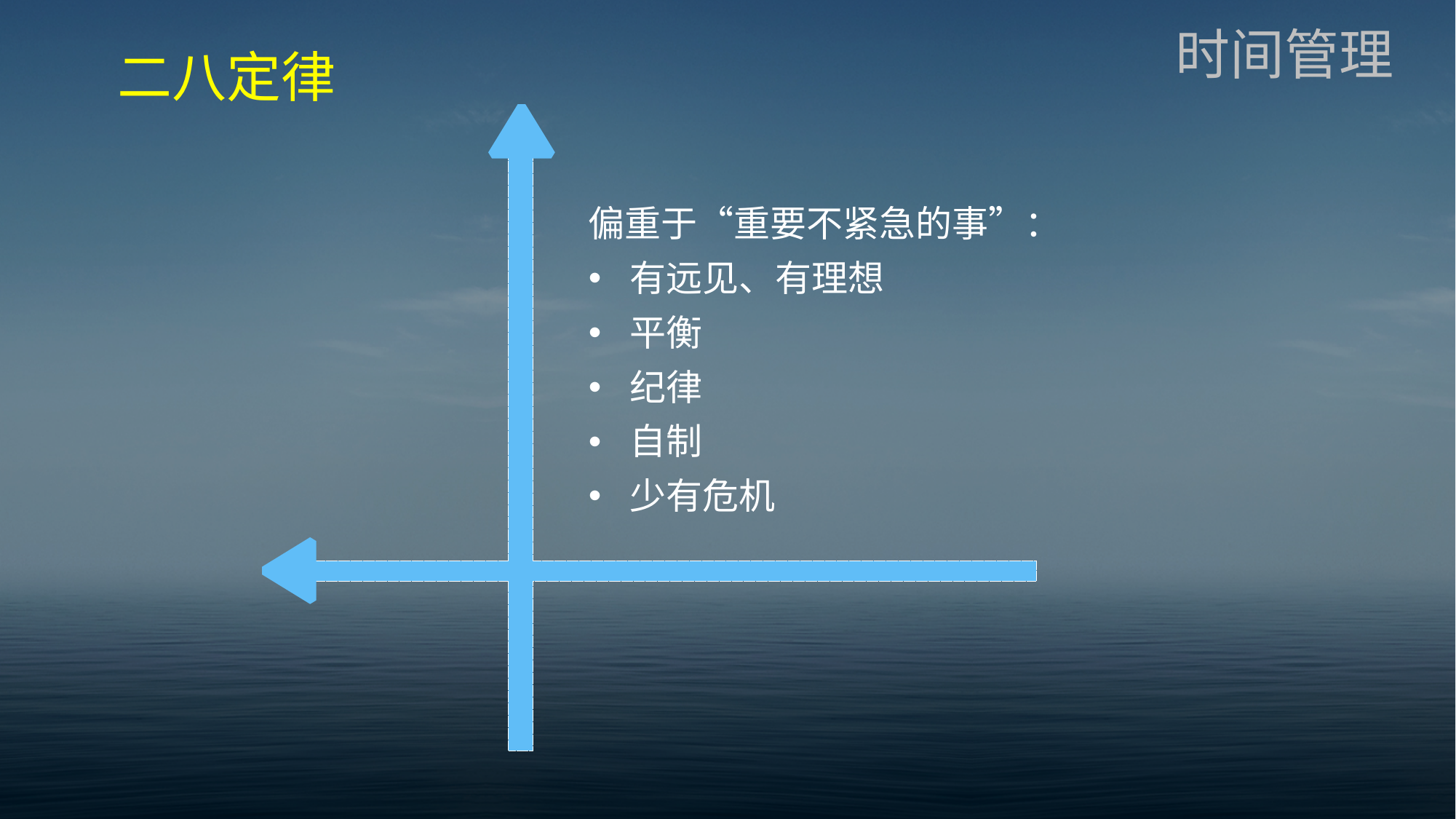

时间管理
二八定律

偏重于“重要不紧急的事”：
有远见、有理想
平衡
纪律
自制
少有危机